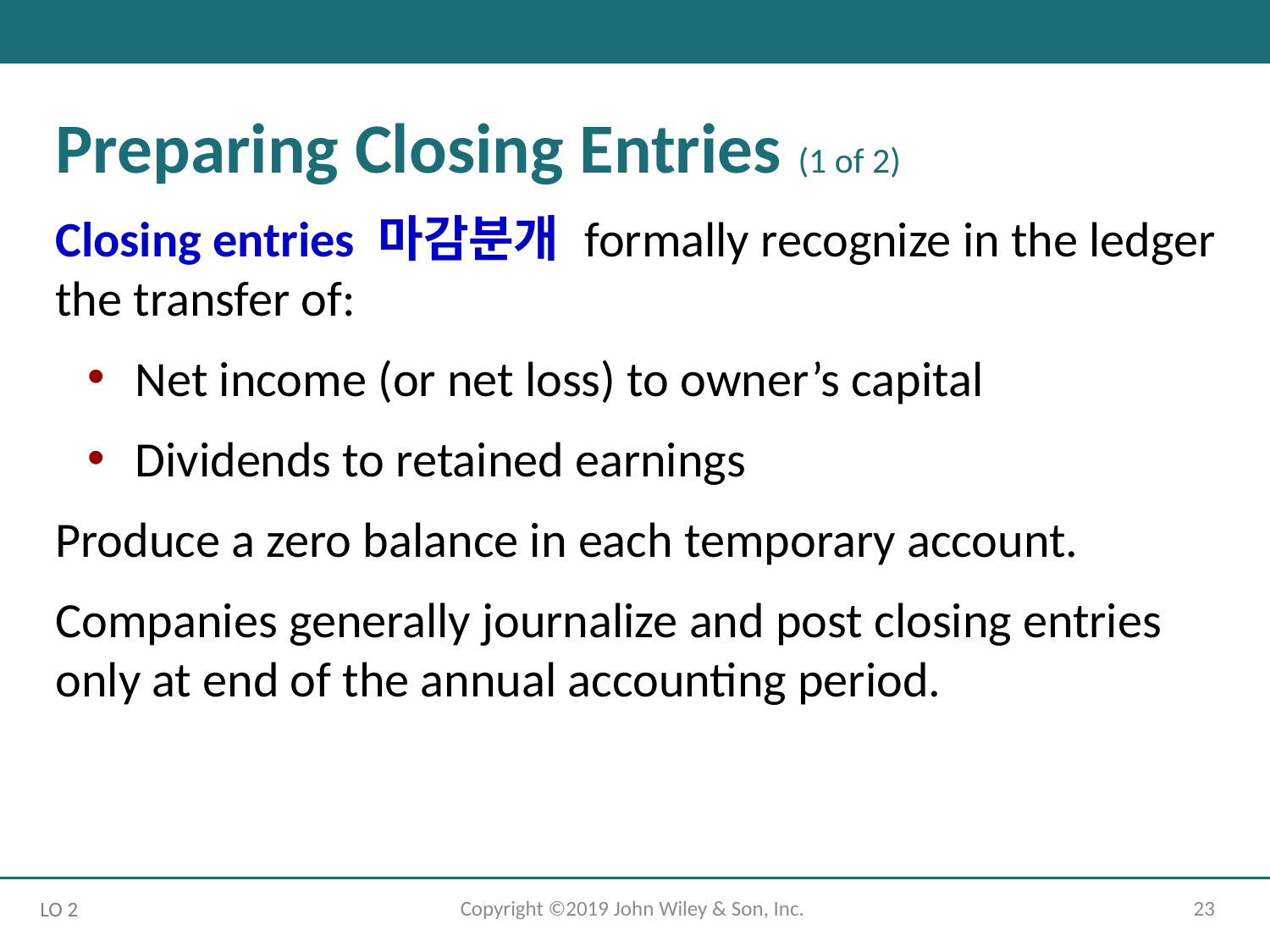

Preparing Closing Entries (1 of 2)
Closing entries 마감분개 formally recognize in the ledger the transfer of:
Net income (or net loss) to owner’s capital
Dividends to retained earnings
Produce a zero balance in each temporary account.
Companies generally journalize and post closing entries only at end of the annual accounting period.
Copyright ©2019 John Wiley & Son, Inc.
23
LO 2